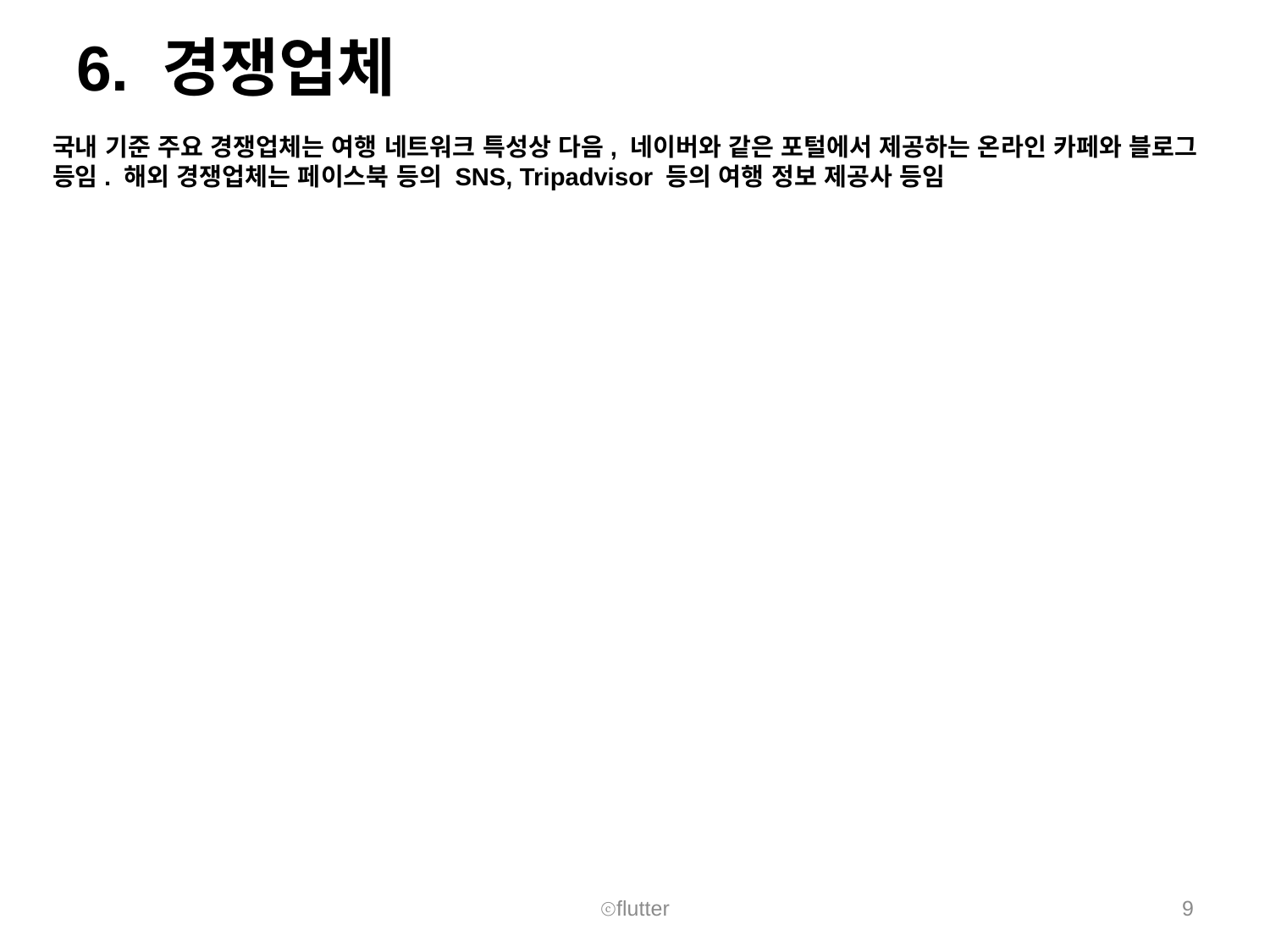

# 6. 경쟁업체
국내 기준 주요 경쟁업체는 여행 네트워크 특성상 다음, 네이버와 같은 포털에서 제공하는 온라인 카페와 블로그 등임. 해외 경쟁업체는 페이스북 등의 SNS, Tripadvisor 등의 여행 정보 제공사 등임
ⓒflutter
9